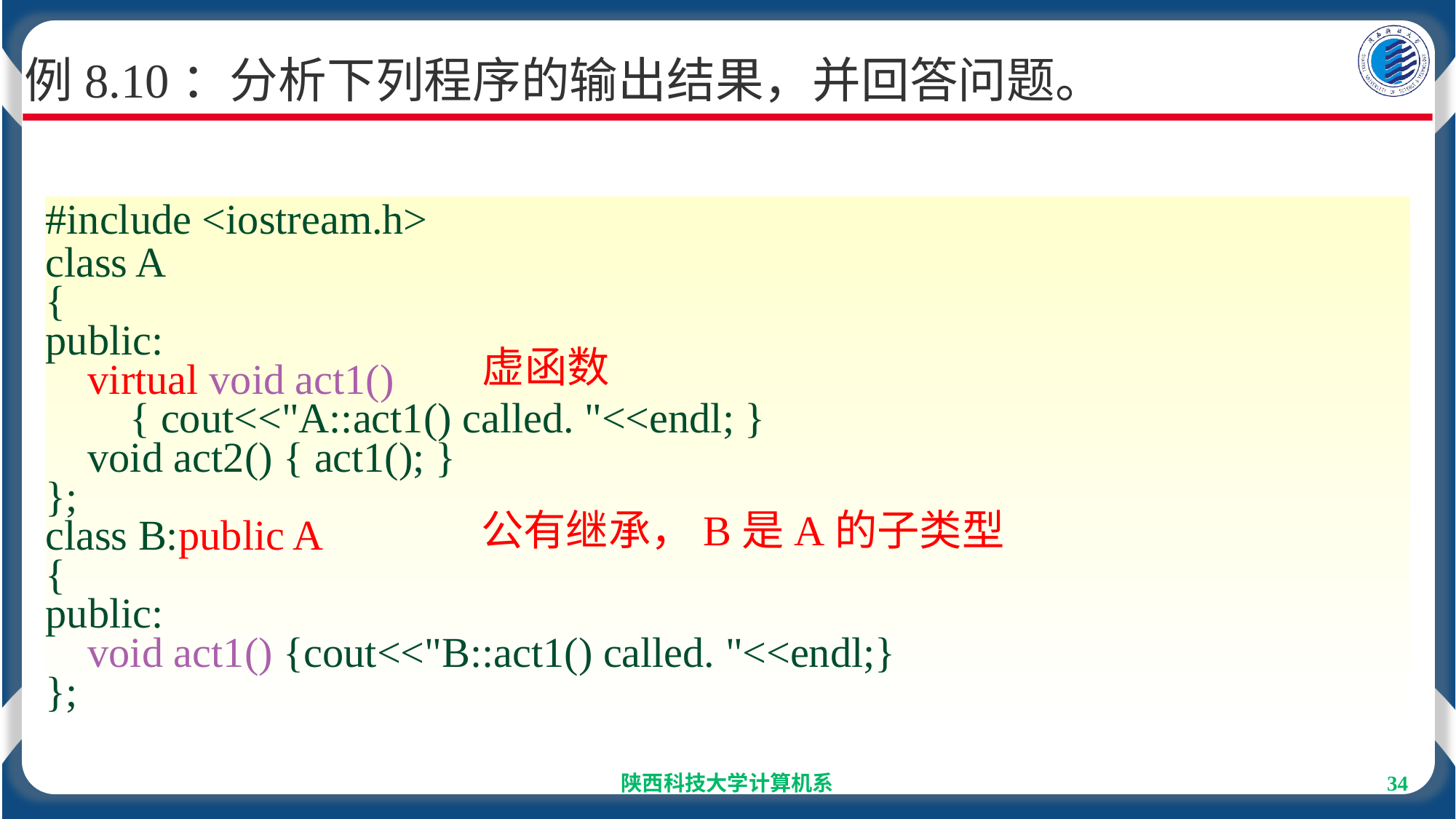

例8.10：分析下列程序的输出结果，并回答问题。
#include <iostream.h>
class A
{
public:
    virtual void act1()
        { cout<<"A::act1() called. "<<endl; }
    void act2() { act1(); }
};
class B:public A
{
public:
    void act1() {cout<<"B::act1() called. "<<endl;}
};
虚函数
公有继承，B是A的子类型
陕西科技大学计算机系
34